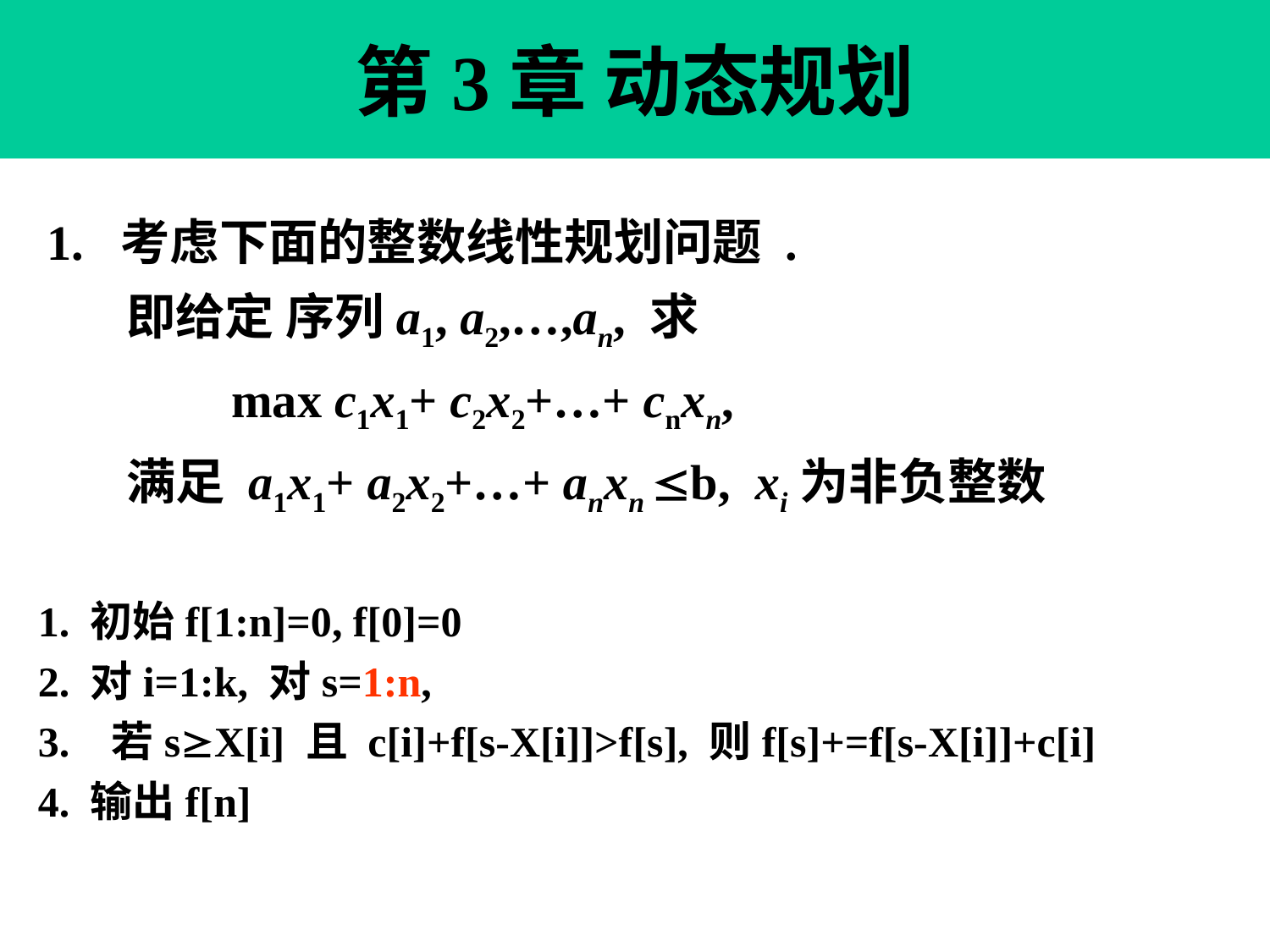

第3章 动态规划
1.  考虑下面的整数线性规划问题 .
      即给定 序列a1, a2,…,an, 求
               max c1x1+ c2x2+…+ cnxn,
      满足 a1x1+ a2x2+…+ anxn ≤b,  xi为非负整数
1. 初始f[1:n]=0, f[0]=0
2. 对i=1:k, 对s=1:n,
3.   若s≥X[i] 且 c[i]+f[s-X[i]]>f[s], 则f[s]+=f[s-X[i]]+c[i]
4. 输出f[n]